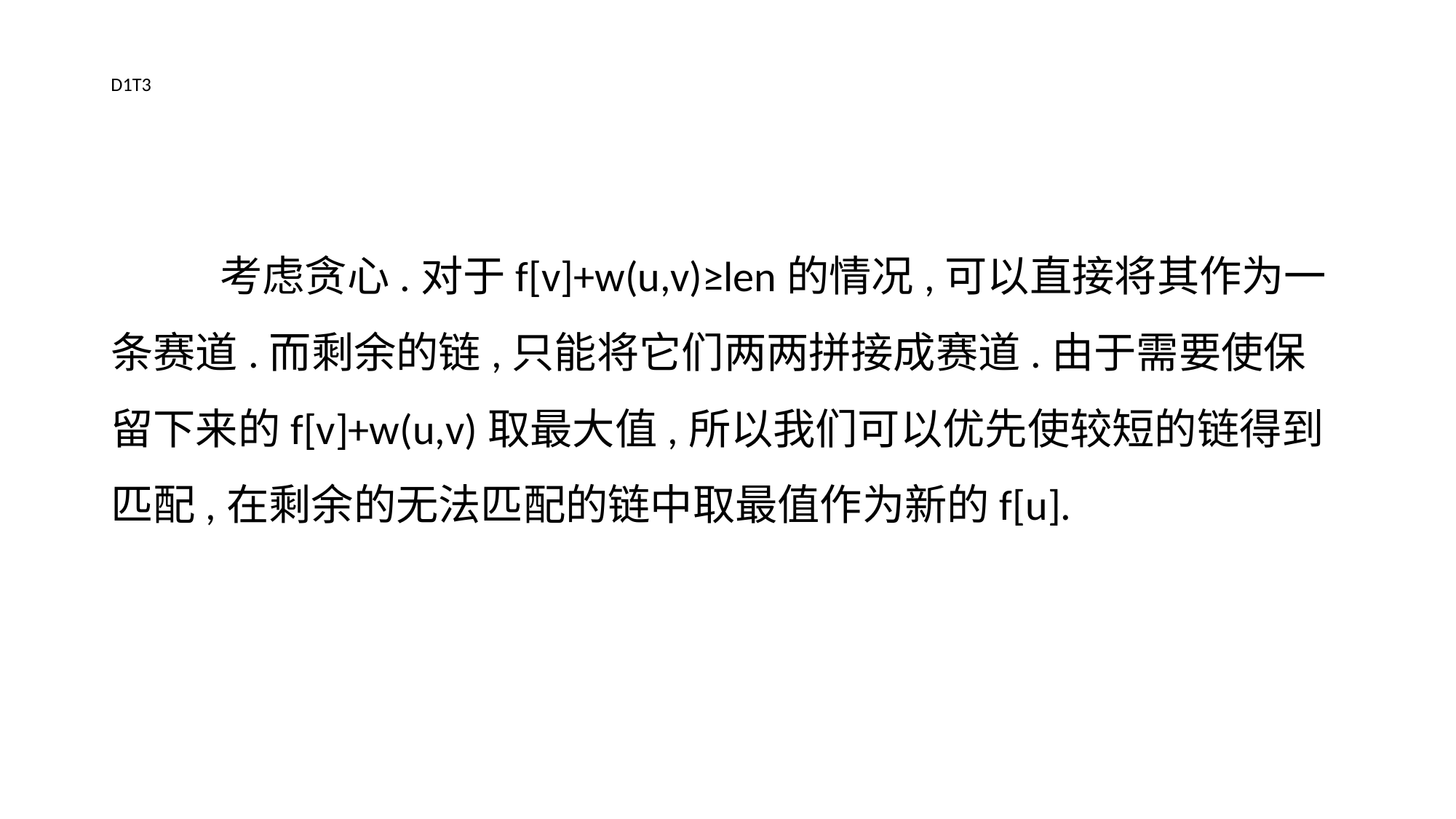

# D1T3
	考虑贪心.对于f[v]+w(u,v)≥len的情况,可以直接将其作为一条赛道.而剩余的链,只能将它们两两拼接成赛道.由于需要使保留下来的f[v]+w(u,v)取最大值,所以我们可以优先使较短的链得到匹配,在剩余的无法匹配的链中取最值作为新的f[u].